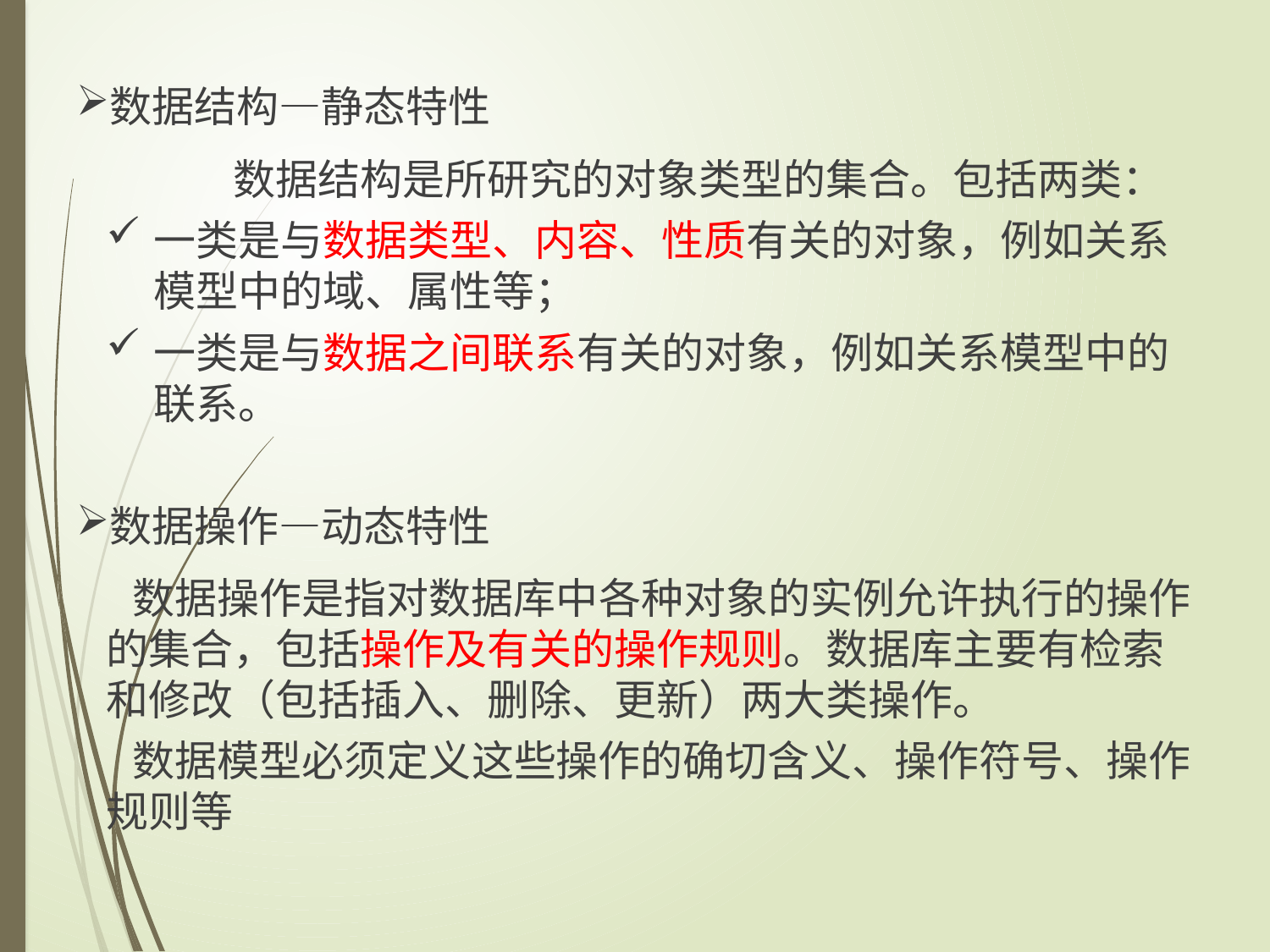

数据结构—静态特性
	数据结构是所研究的对象类型的集合。包括两类：
一类是与数据类型、内容、性质有关的对象，例如关系模型中的域、属性等；
一类是与数据之间联系有关的对象，例如关系模型中的联系。

数据操作—动态特性
数据操作是指对数据库中各种对象的实例允许执行的操作的集合，包括操作及有关的操作规则。数据库主要有检索和修改（包括插入、删除、更新）两大类操作。
数据模型必须定义这些操作的确切含义、操作符号、操作规则等